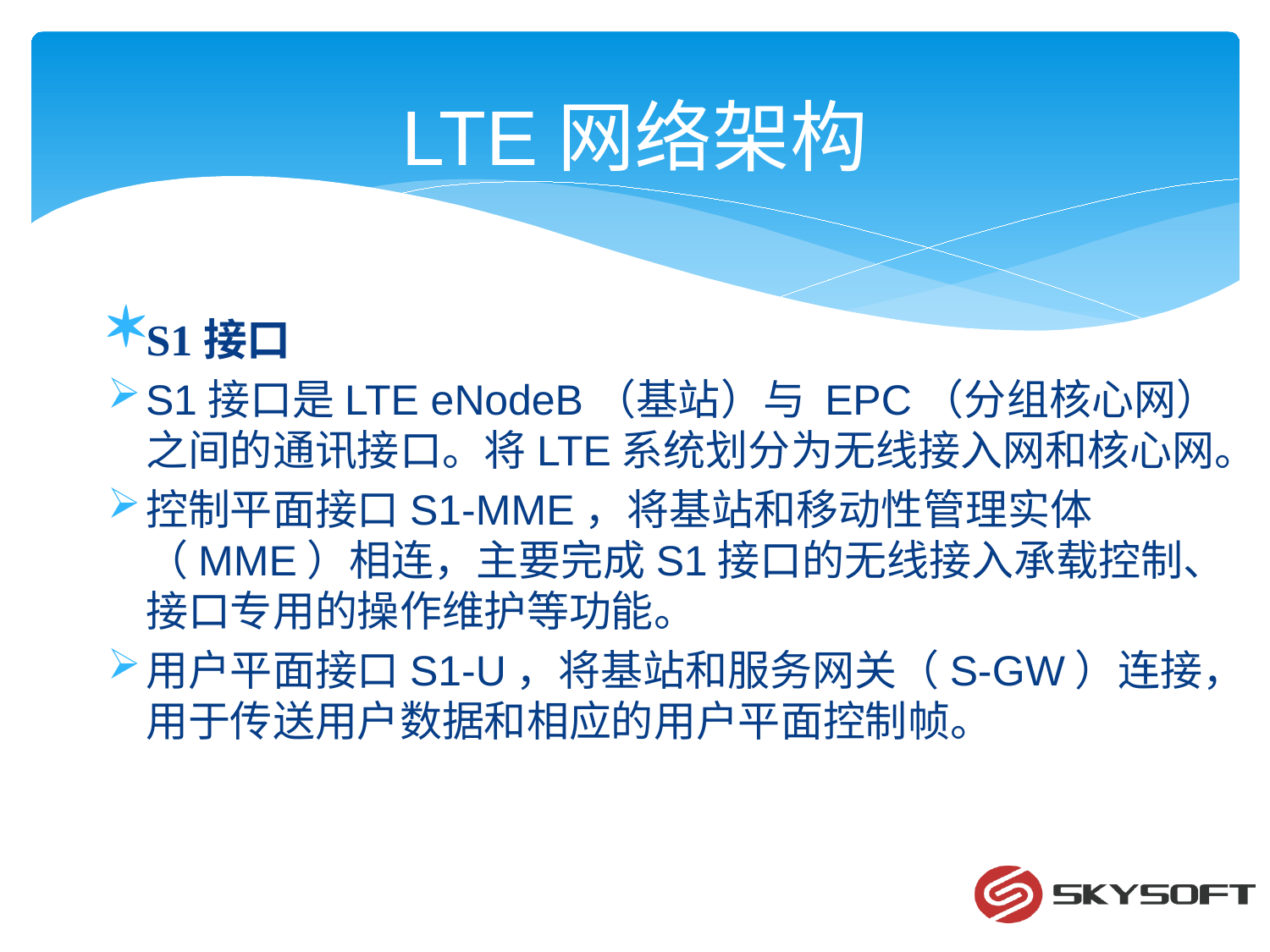

# LTE网络架构
S1接口
S1接口是LTE eNodeB（基站）与 EPC（分组核心网）之间的通讯接口。将LTE系统划分为无线接入网和核心网。
控制平面接口S1-MME，将基站和移动性管理实体（MME）相连，主要完成S1接口的无线接入承载控制、接口专用的操作维护等功能。
用户平面接口S1-U，将基站和服务网关（S-GW）连接，用于传送用户数据和相应的用户平面控制帧。